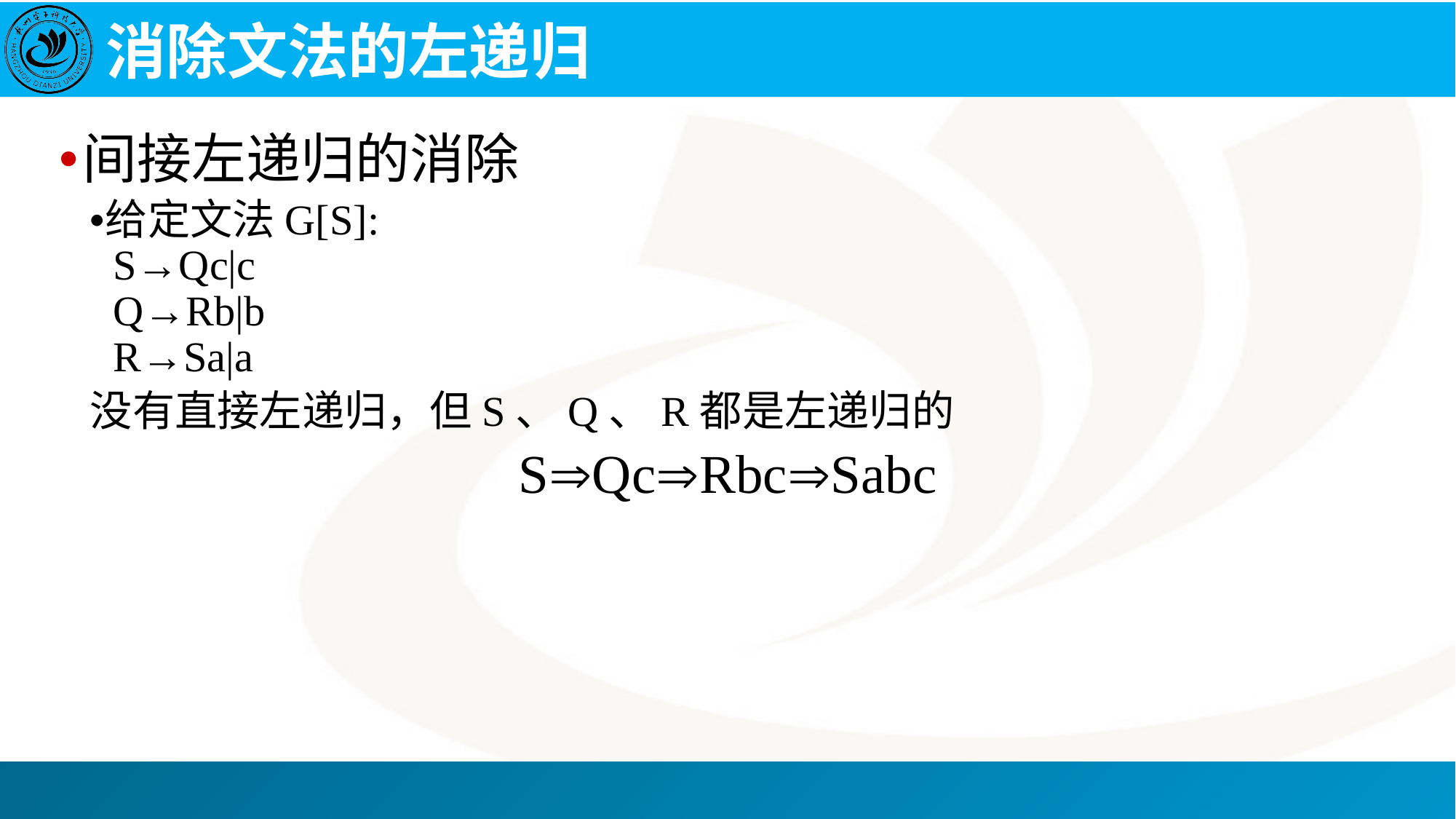

# 消除文法的左递归
间接左递归的消除
给定文法G[S]:
S→Qc|c
Q→Rb|b
R→Sa|a
没有直接左递归，但S、Q、R都是左递归的
S⇒Qc⇒Rbc⇒Sabc